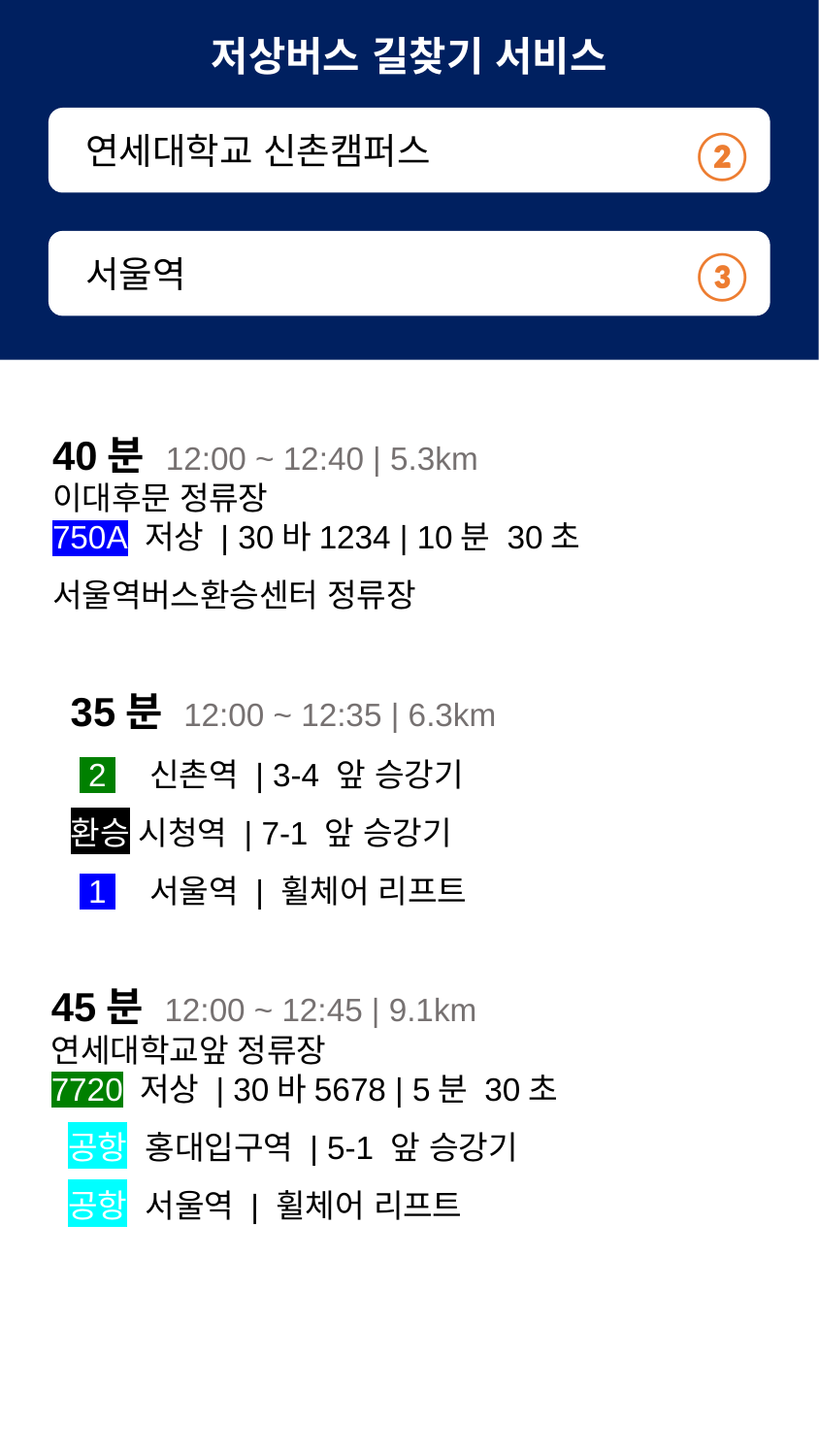

저상버스 길찾기 서비스
 연세대학교 신촌캠퍼스
②
 서울역
③
40분 12:00 ~ 12:40 | 5.3km
이대후문 정류장
750A 저상 | 30바1234 | 10분 30초
서울역버스환승센터 정류장
35분 12:00 ~ 12:35 | 6.3km
  2    신촌역 | 3-4 앞 승강기
환승 시청역 | 7-1 앞 승강기
  1    서울역 | 휠체어 리프트
45분 12:00 ~ 12:45 | 9.1km
연세대학교앞 정류장
7720 저상 | 30바5678 | 5분 30초
 공항  홍대입구역 | 5-1 앞 승강기
 공항  서울역 | 휠체어 리프트